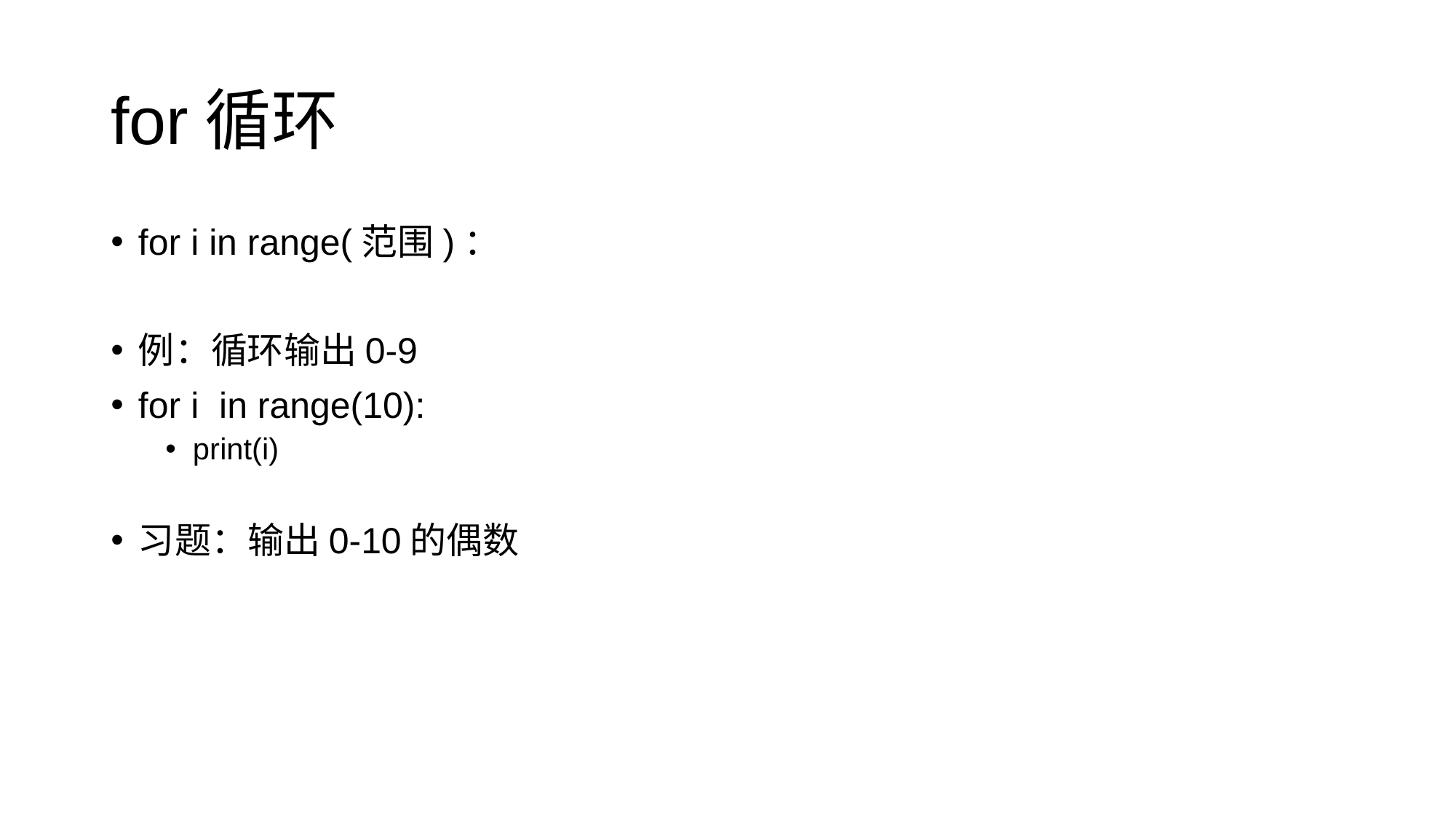

# for循环
for i in range(范围)：

例：循环输出0-9
for i  in range(10):
print(i)

习题：输出0-10的偶数